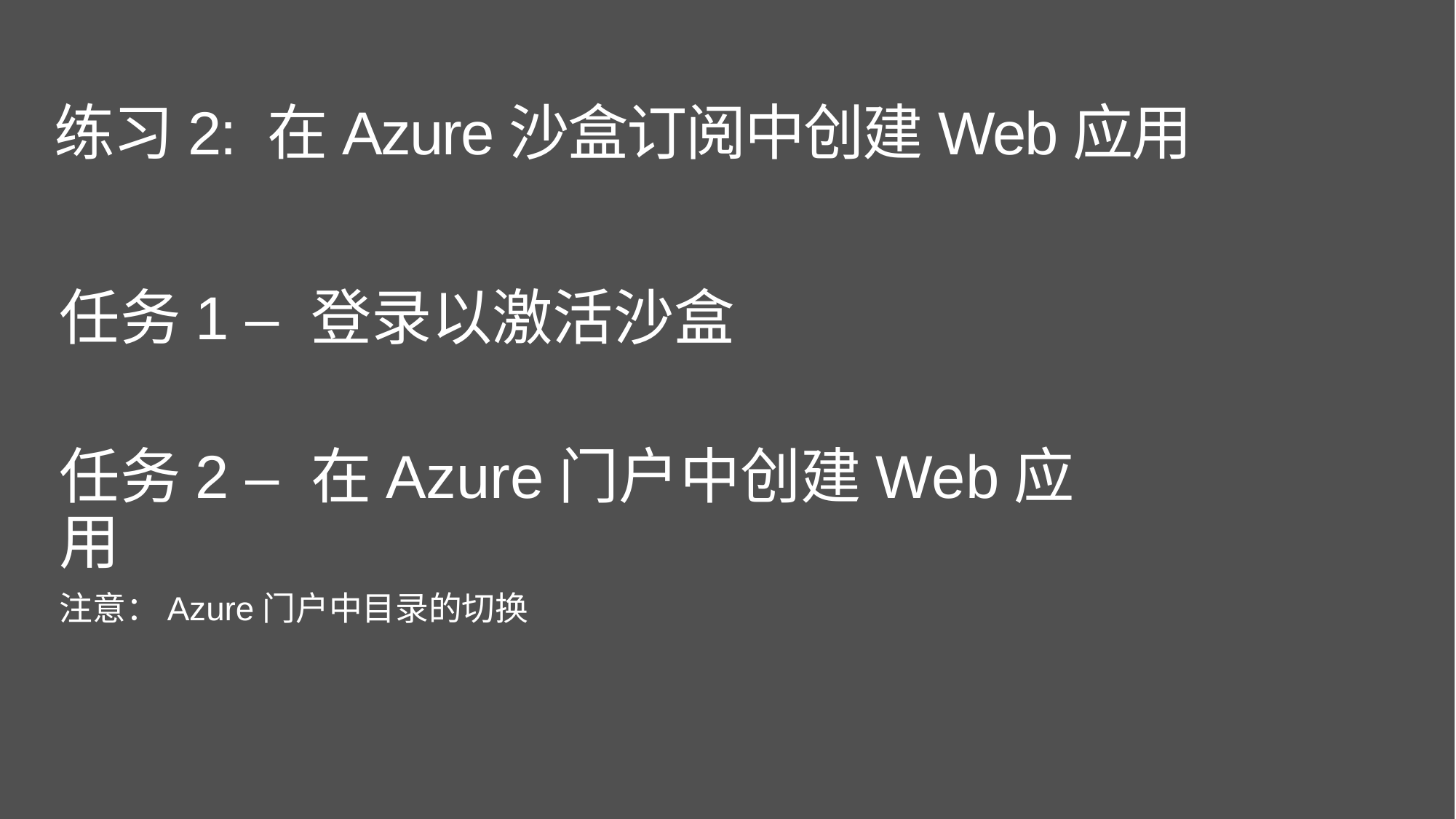

练习2: 在Azure沙盒订阅中创建Web应用
任务1 – 登录以激活沙盒

任务2 – 在Azure门户中创建Web应用
注意：Azure门户中目录的切换